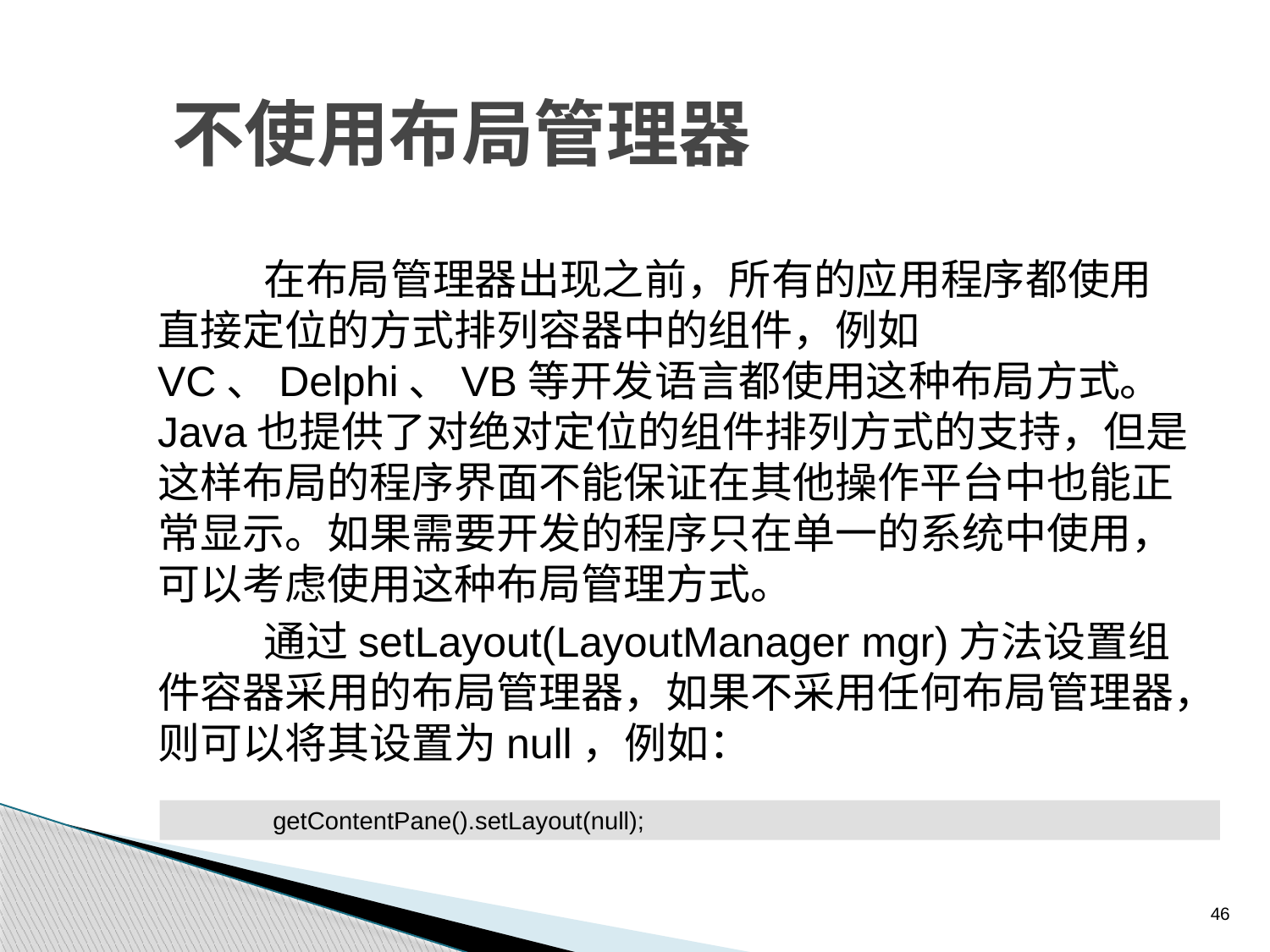

# 不使用布局管理器
在布局管理器出现之前，所有的应用程序都使用直接定位的方式排列容器中的组件，例如VC、Delphi、VB等开发语言都使用这种布局方式。Java也提供了对绝对定位的组件排列方式的支持，但是这样布局的程序界面不能保证在其他操作平台中也能正常显示。如果需要开发的程序只在单一的系统中使用，可以考虑使用这种布局管理方式。
通过setLayout(LayoutManager mgr)方法设置组件容器采用的布局管理器，如果不采用任何布局管理器，则可以将其设置为null，例如：

getContentPane().setLayout(null);
46